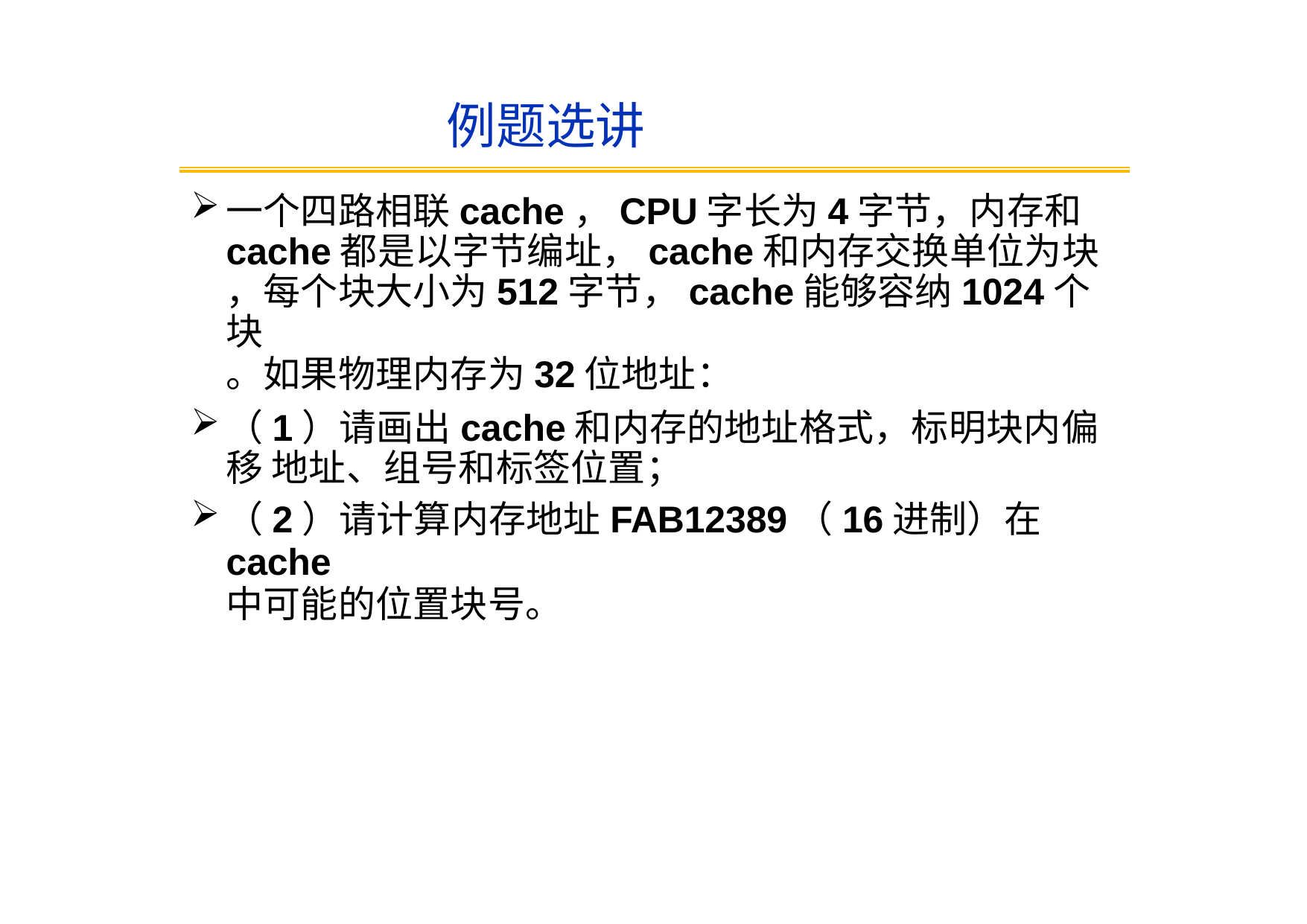

# 例题选讲
一个四路相联cache，CPU字长为4字节，内存和
cache都是以字节编址，cache和内存交换单位为块
，每个块大小为512字节，cache能够容纳1024个块
。如果物理内存为32位地址：
（1）请画出cache和内存的地址格式，标明块内偏移 地址、组号和标签位置；
（2）请计算内存地址FAB12389（16进制）在cache
中可能的位置块号。